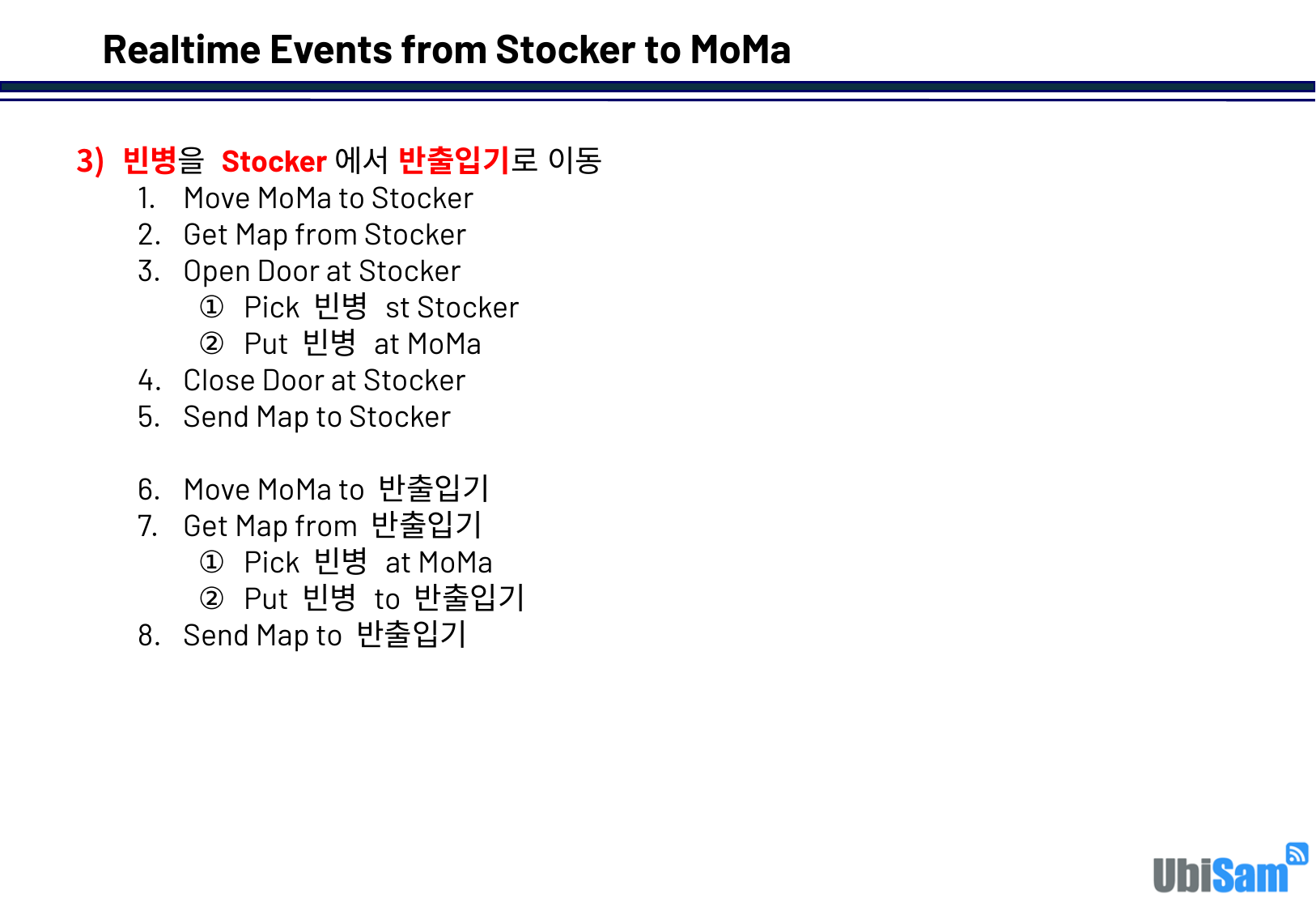

# Realtime Events from Stocker to MoMa
빈병을 Stocker에서 반출입기로 이동
Move MoMa to Stocker
Get Map from Stocker
Open Door at Stocker
Pick 빈병 st Stocker
Put 빈병 at MoMa
Close Door at Stocker
Send Map to Stocker
Move MoMa to 반출입기
Get Map from 반출입기
Pick 빈병 at MoMa
Put 빈병 to 반출입기
Send Map to 반출입기